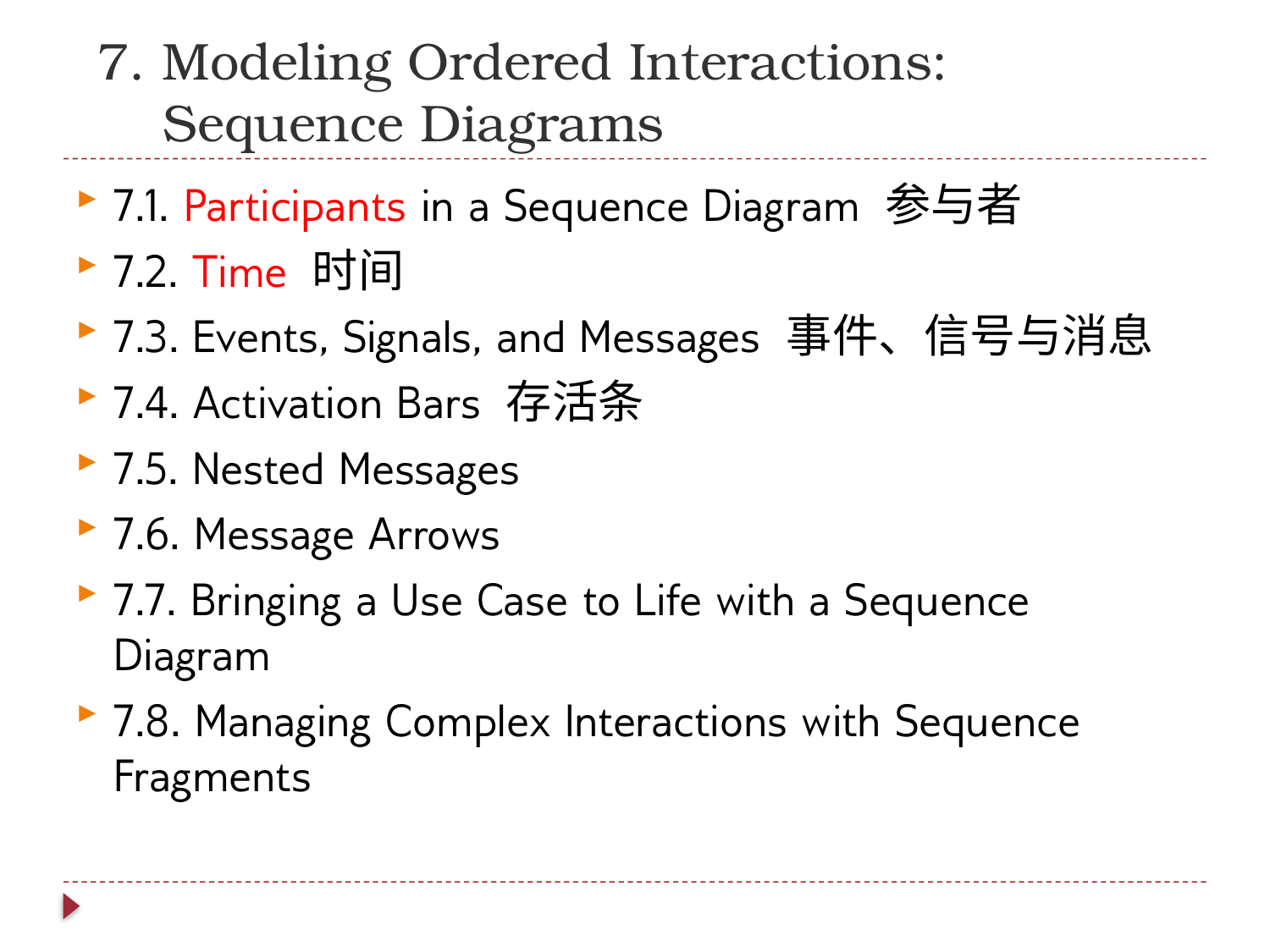

# 7. Modeling Ordered Interactions: Sequence Diagrams
7.1. Participants in a Sequence Diagram 参与者
7.2. Time 时间
7.3. Events, Signals, and Messages 事件、信号与消息
7.4. Activation Bars 存活条
7.5. Nested Messages
7.6. Message Arrows
7.7. Bringing a Use Case to Life with a Sequence Diagram
7.8. Managing Complex Interactions with Sequence Fragments